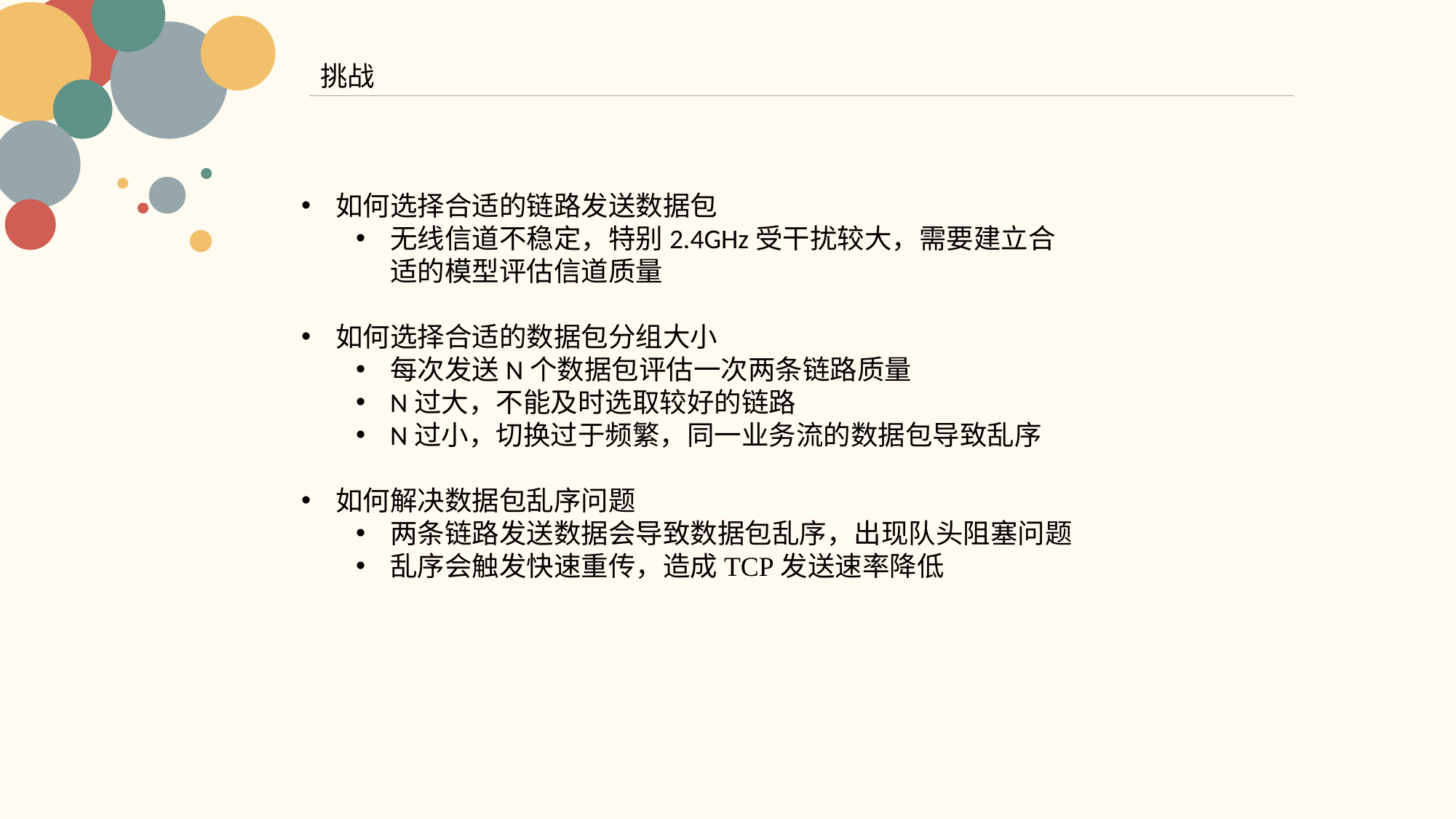

挑战
如何选择合适的链路发送数据包
无线信道不稳定，特别2.4GHz受干扰较大，需要建立合适的模型评估信道质量

如何选择合适的数据包分组大小
每次发送N个数据包评估一次两条链路质量
N过大，不能及时选取较好的链路
N过小，切换过于频繁，同一业务流的数据包导致乱序

如何解决数据包乱序问题
两条链路发送数据会导致数据包乱序，出现队头阻塞问题
乱序会触发快速重传，造成TCP发送速率降低